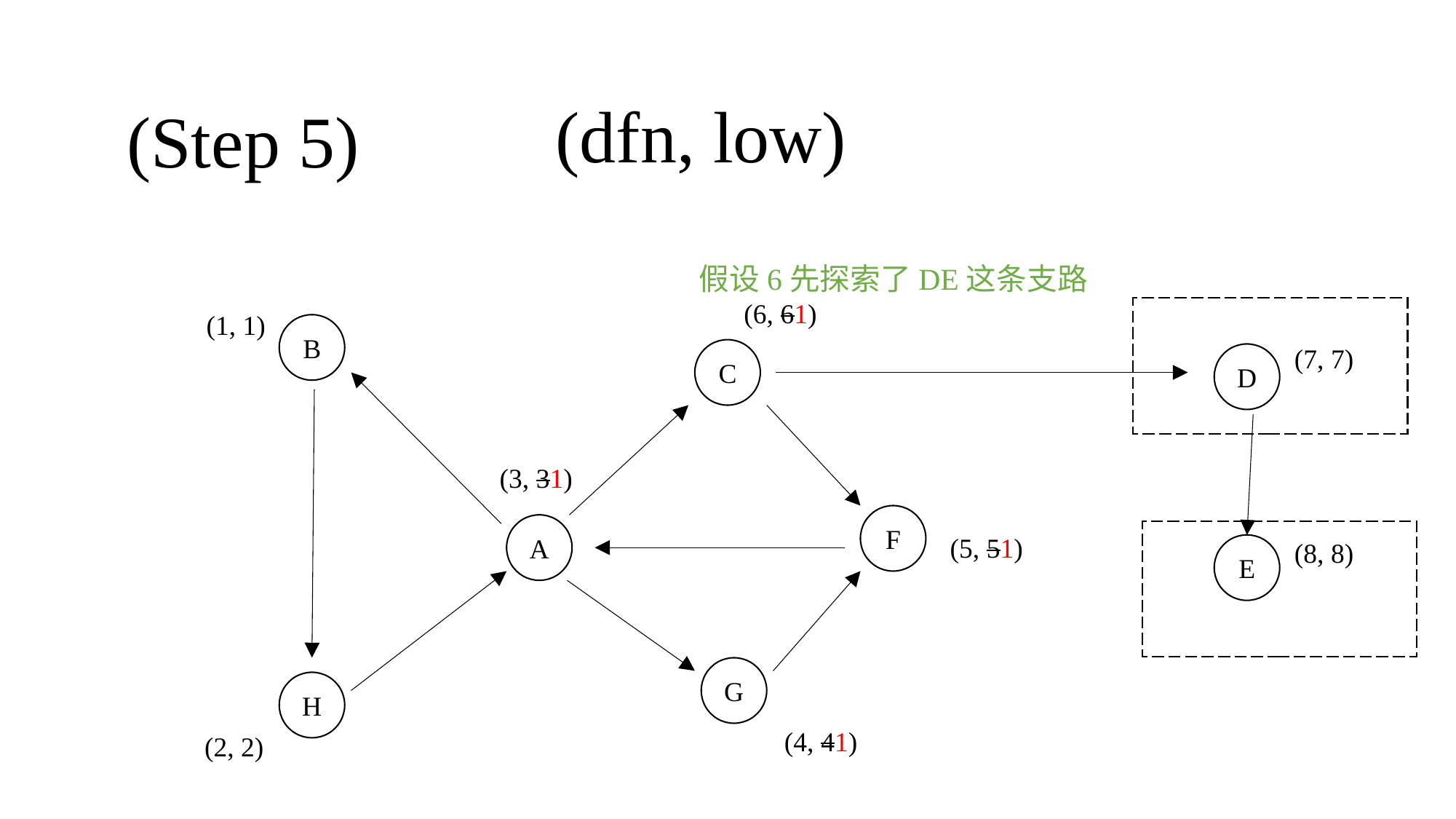

(dfn, low)
(Step 5)
假设6先探索了DE这条支路
(6, 61)

(1, 1)
B
(7, 7)
C
D
(3, 31)
F
A

(5, 51)
(8, 8)
E
G
H
(4, 41)
(2, 2)